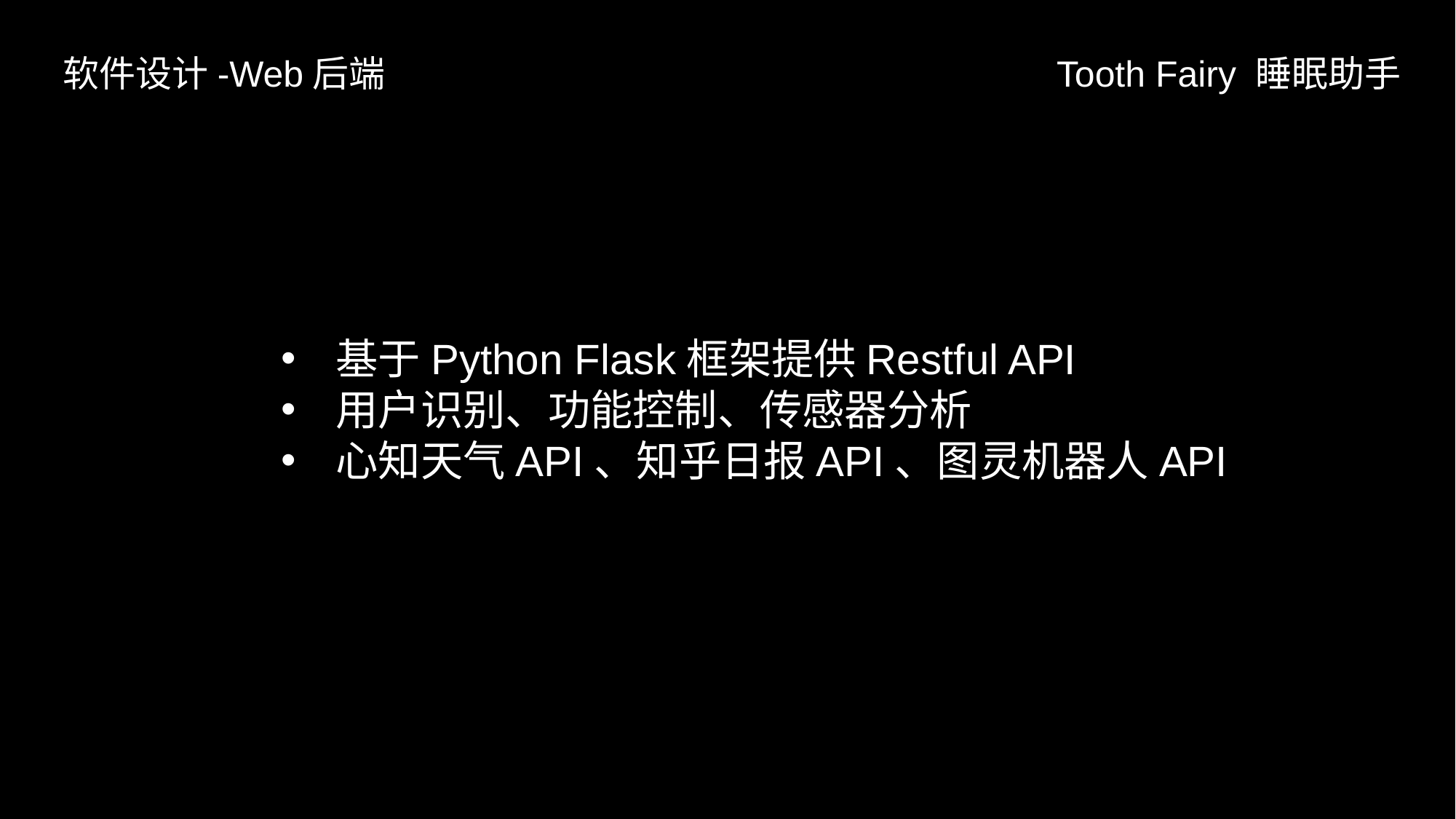

软件设计-Web后端
Tooth Fairy 睡眠助手
基于Python Flask框架提供Restful API
用户识别、功能控制、传感器分析
心知天气API、知乎日报API、图灵机器人API